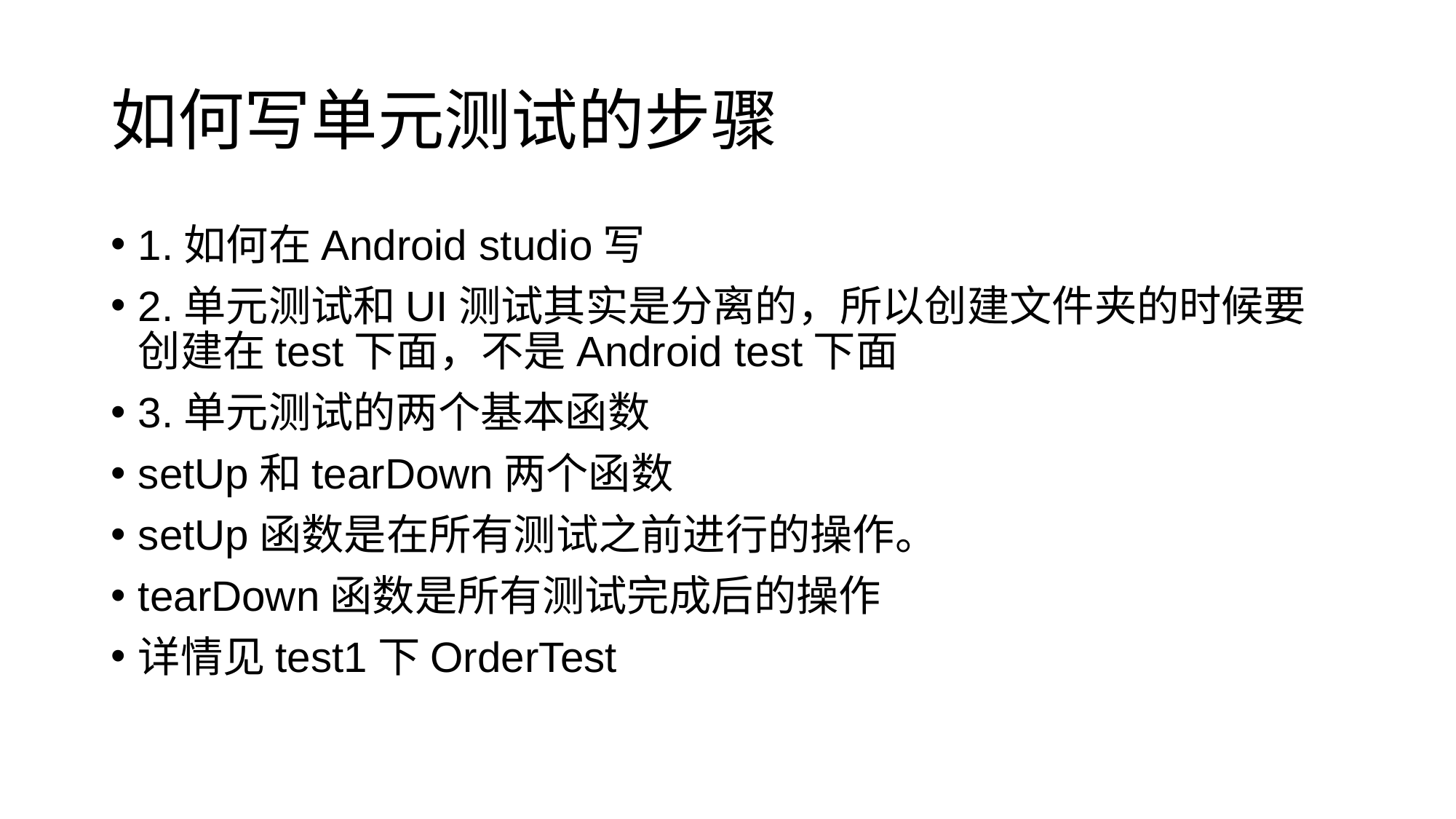

# 如何写单元测试的步骤
1.如何在Android studio写
2.单元测试和UI测试其实是分离的，所以创建文件夹的时候要创建在test下面，不是Android test下面
3.单元测试的两个基本函数
setUp和tearDown两个函数
setUp函数是在所有测试之前进行的操作。
tearDown函数是所有测试完成后的操作
详情见test1下OrderTest